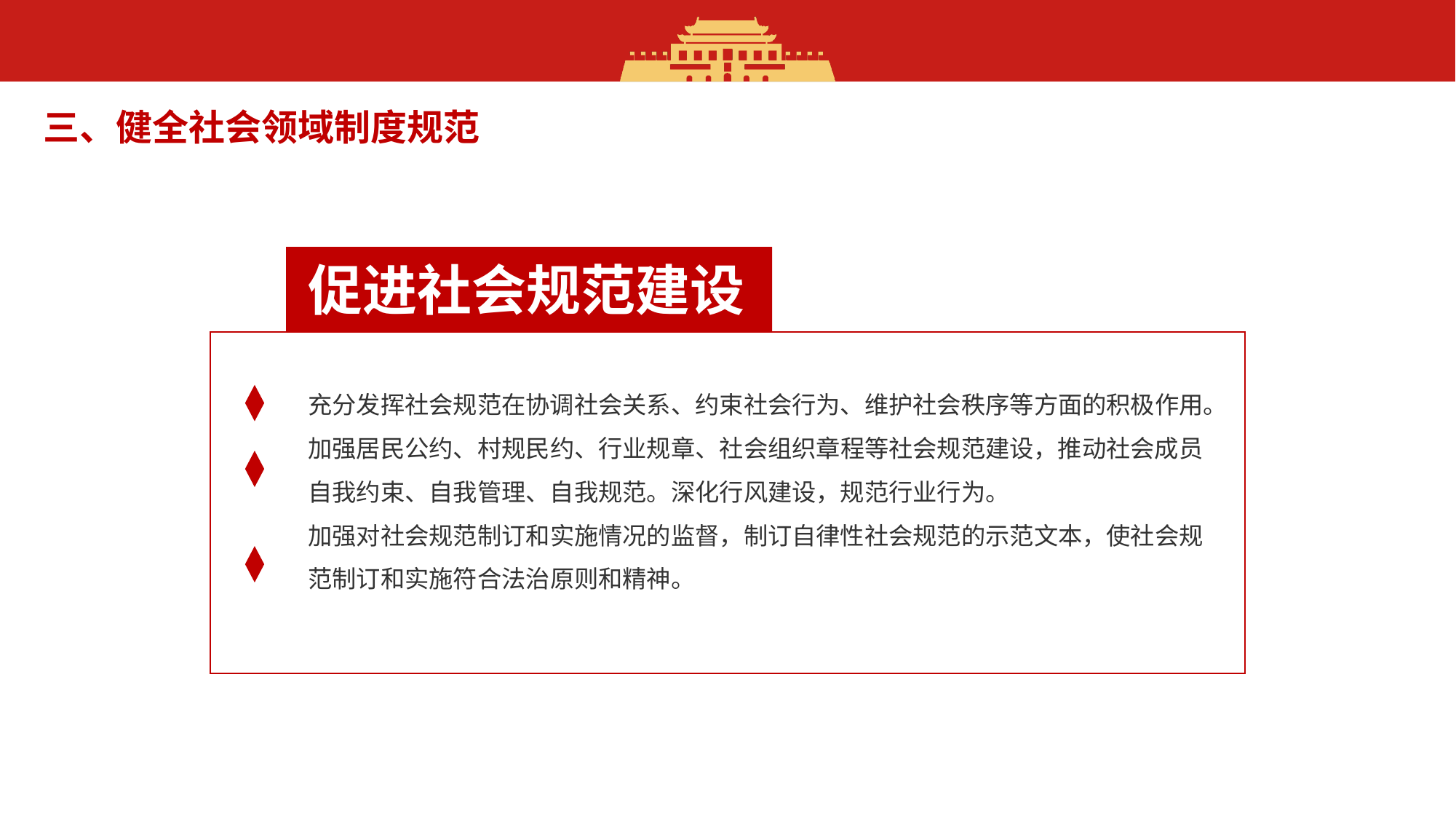

促进社会规范建设

充分发挥社会规范在协调社会关系、约束社会行为、维护社会秩序等方面的积极作用。
加强居民公约、村规民约、行业规章、社会组织章程等社会规范建设，推动社会成员自我约束、自我管理、自我规范。深化行风建设，规范行业行为。
加强对社会规范制订和实施情况的监督，制订自律性社会规范的示范文本，使社会规范制订和实施符合法治原则和精神。